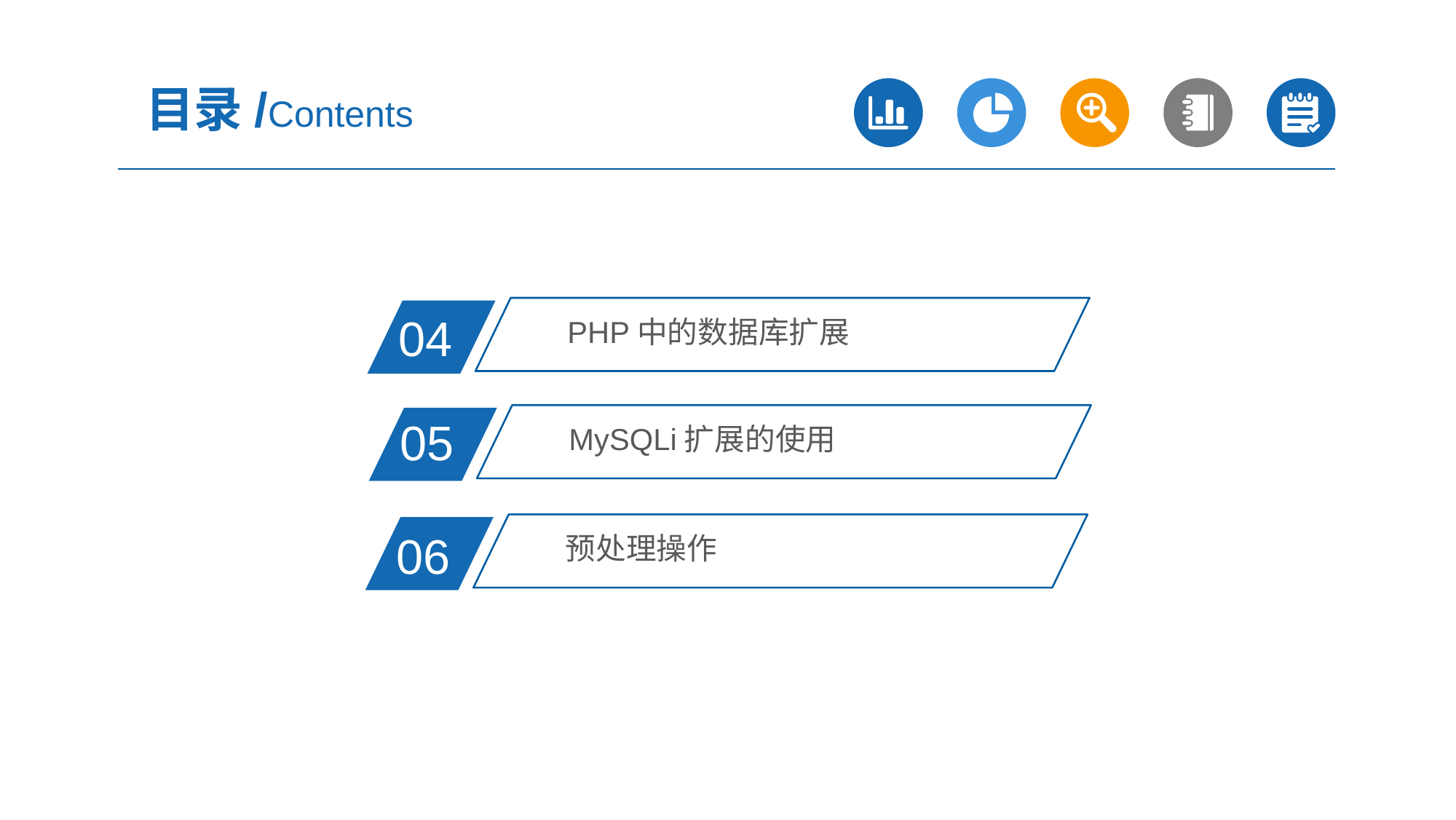

目录/Contents

PHP中的数据库扩展

04

MySQLi扩展的使用
05

预处理操作

06